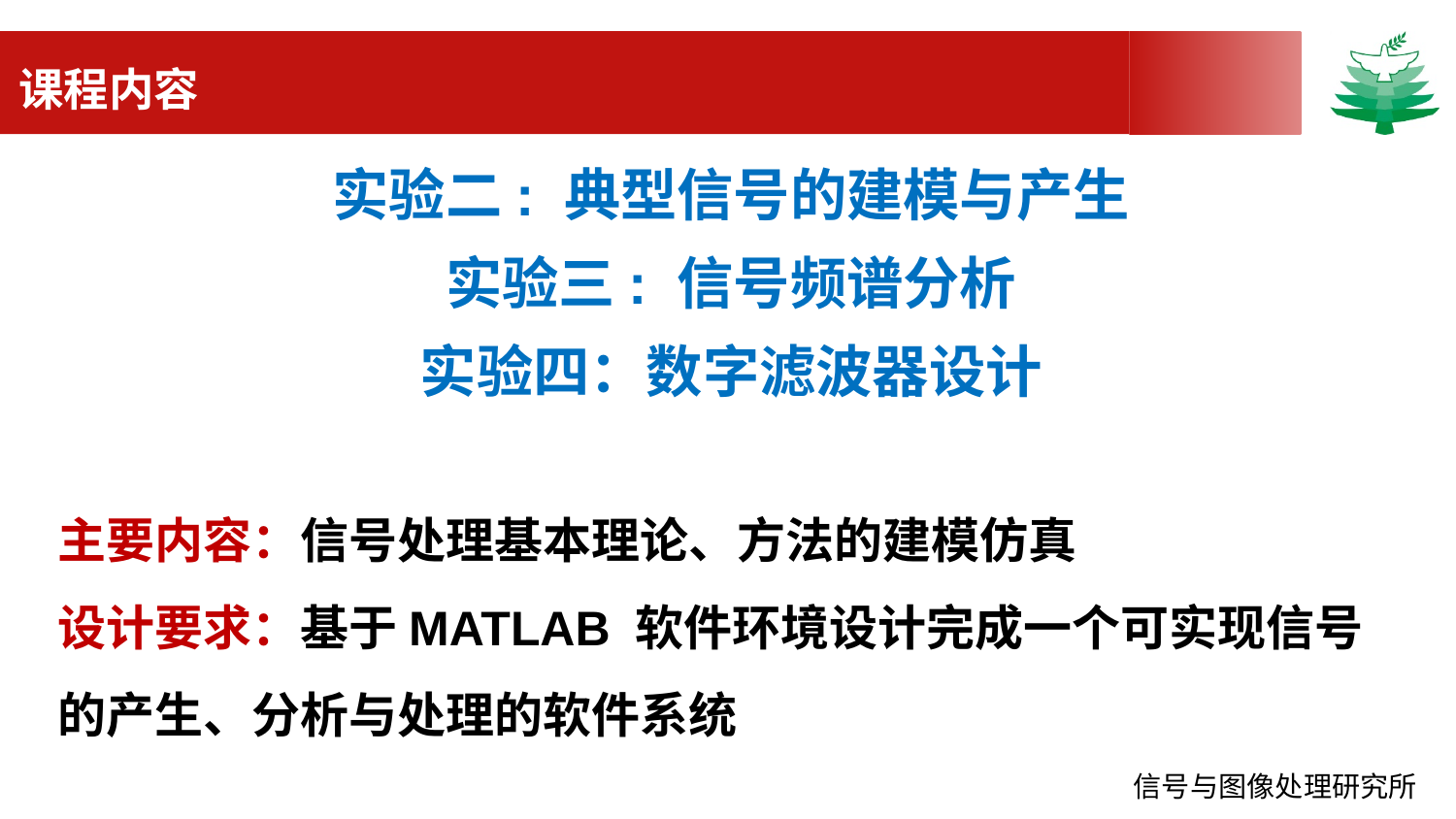

# 课程内容
实验二: 典型信号的建模与产生
实验三: 信号频谱分析
实验四：数字滤波器设计
主要内容：信号处理基本理论、方法的建模仿真
设计要求：基于MATLAB 软件环境设计完成一个可实现信号的产生、分析与处理的软件系统